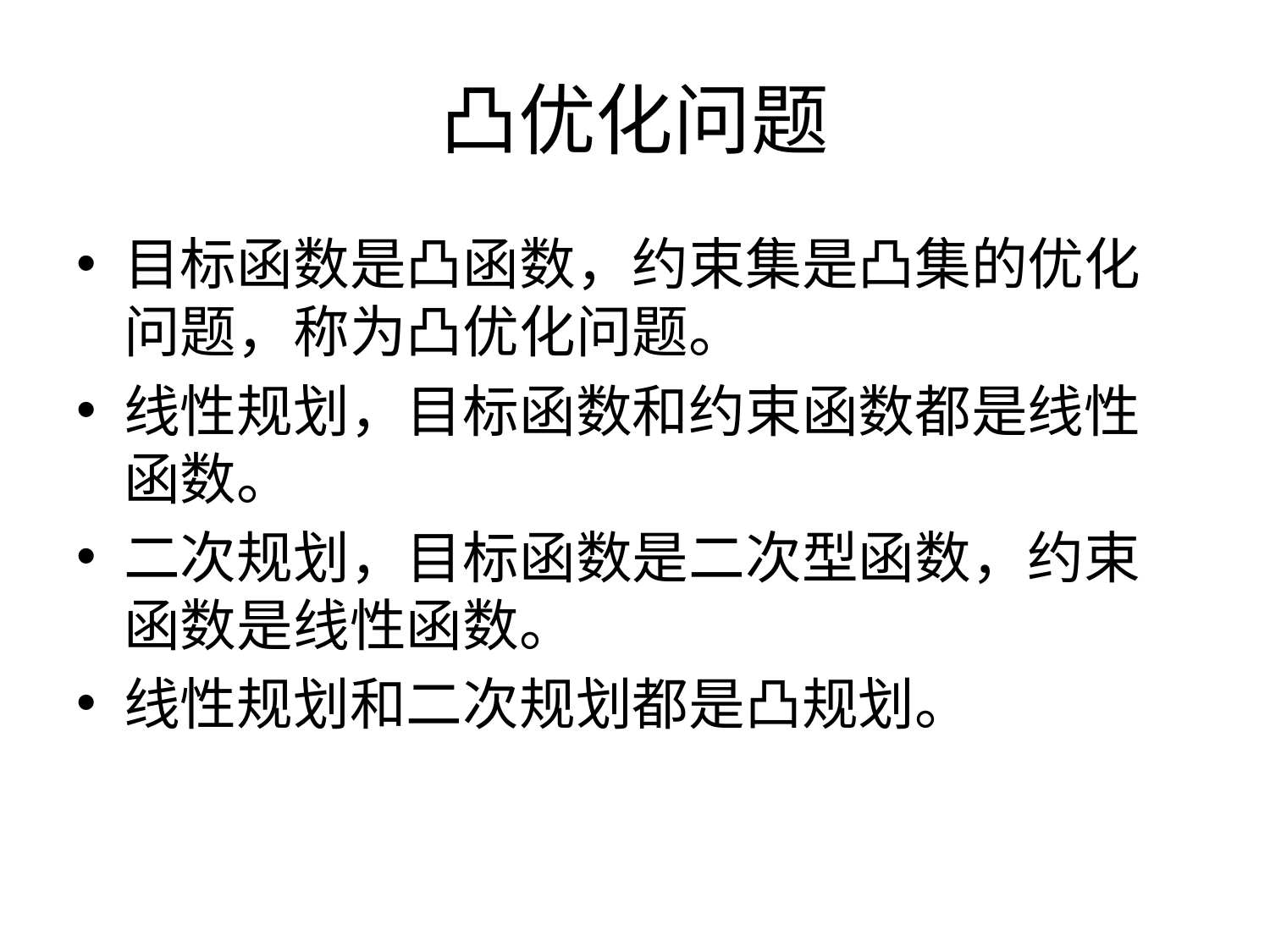

# 凸优化问题
目标函数是凸函数，约束集是凸集的优化问题，称为凸优化问题。
线性规划，目标函数和约束函数都是线性函数。
二次规划，目标函数是二次型函数，约束函数是线性函数。
线性规划和二次规划都是凸规划。